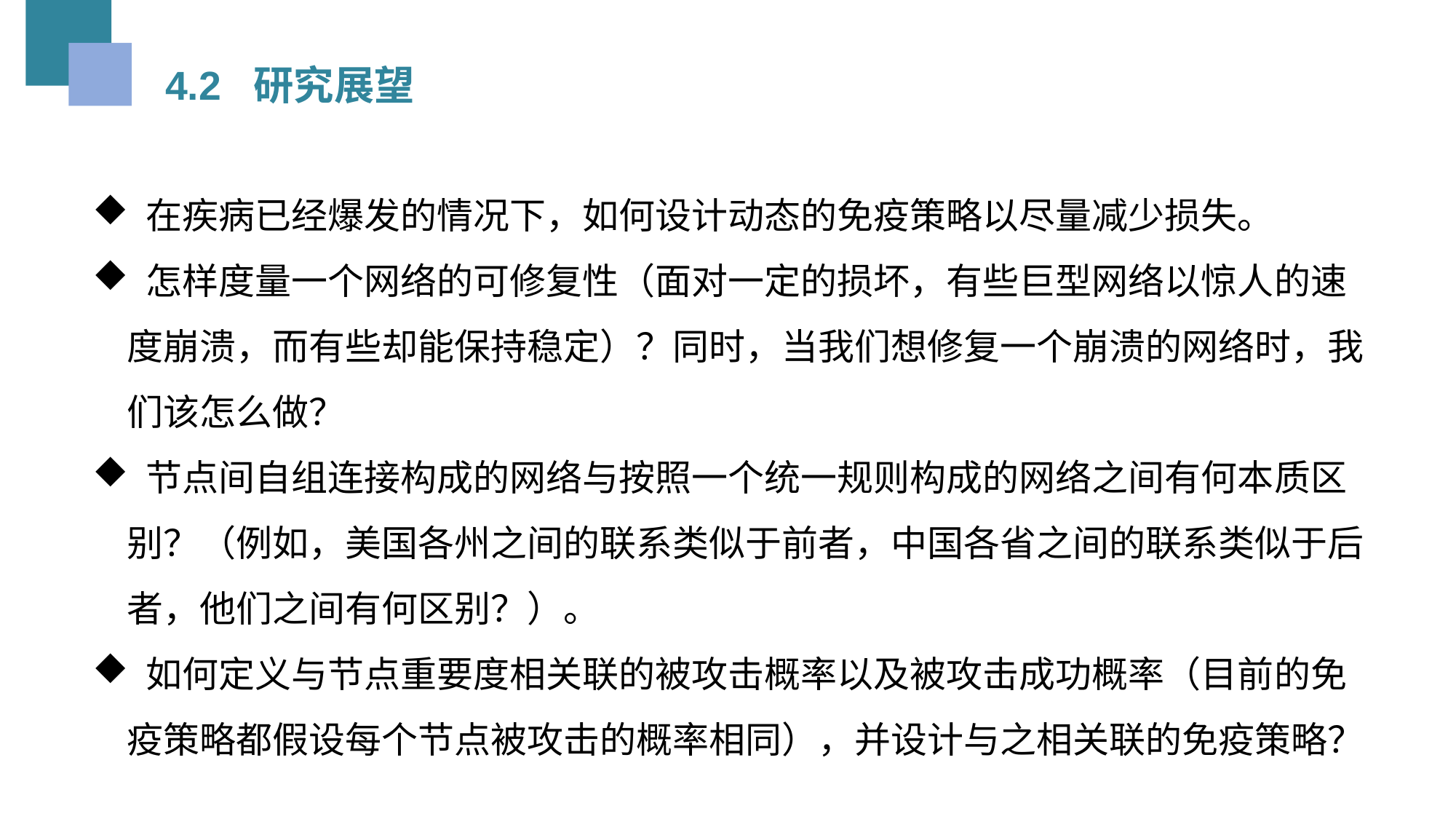

4.2  研究展望
 在疾病已经爆发的情况下，如何设计动态的免疫策略以尽量减少损失。
 怎样度量一个网络的可修复性（面对一定的损坏，有些巨型网络以惊人的速度崩溃，而有些却能保持稳定）？同时，当我们想修复一个崩溃的网络时，我们该怎么做？
 节点间自组连接构成的网络与按照一个统一规则构成的网络之间有何本质区别？（例如，美国各州之间的联系类似于前者，中国各省之间的联系类似于后者，他们之间有何区别？）。
 如何定义与节点重要度相关联的被攻击概率以及被攻击成功概率（目前的免疫策略都假设每个节点被攻击的概率相同），并设计与之相关联的免疫策略？